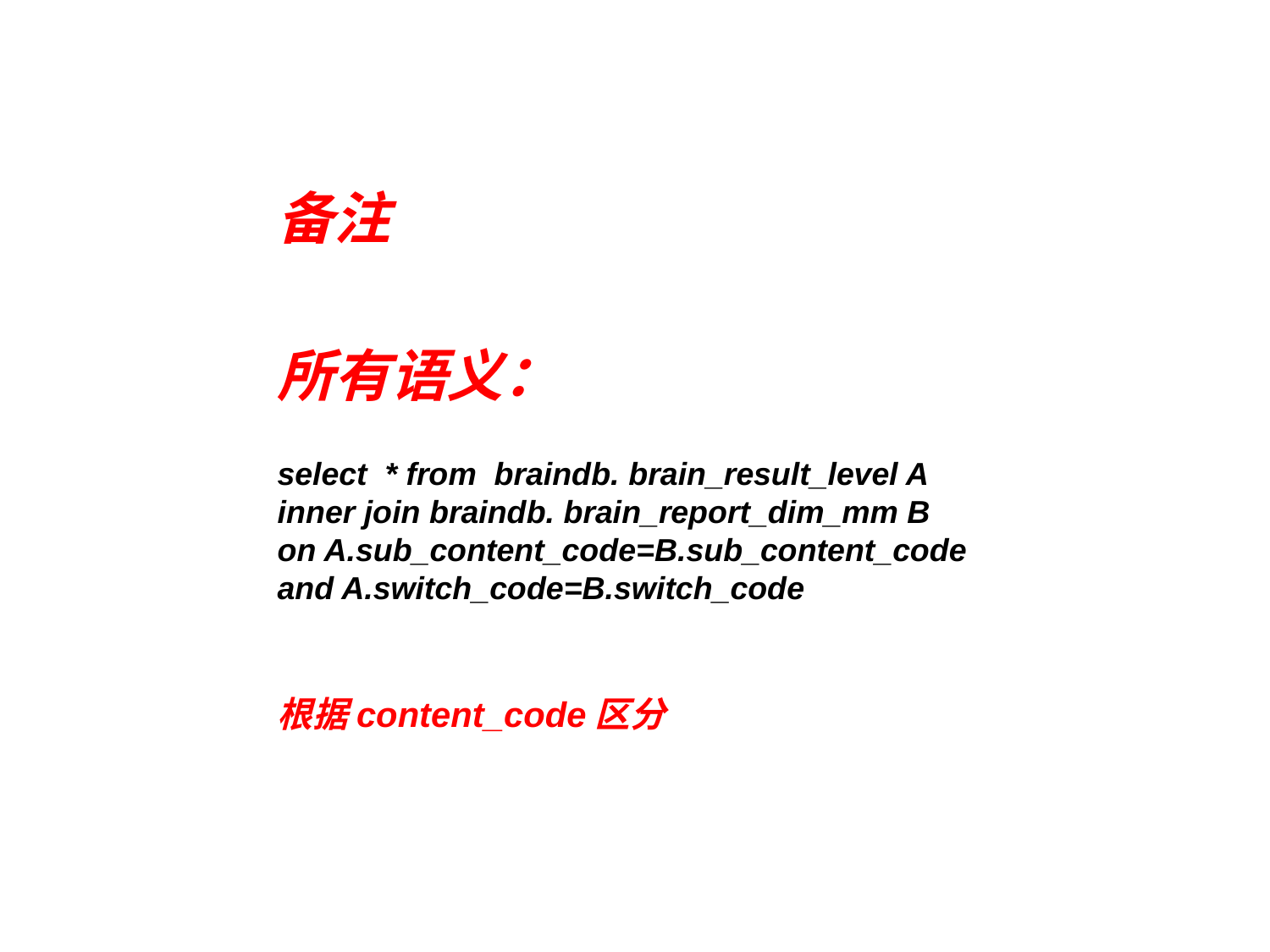

备注

所有语义：

select  * from  braindb. brain_result_level A inner join braindb. brain_report_dim_mm B on A.sub_content_code=B.sub_content_code and A.switch_code=B.switch_code

根据content_code区分